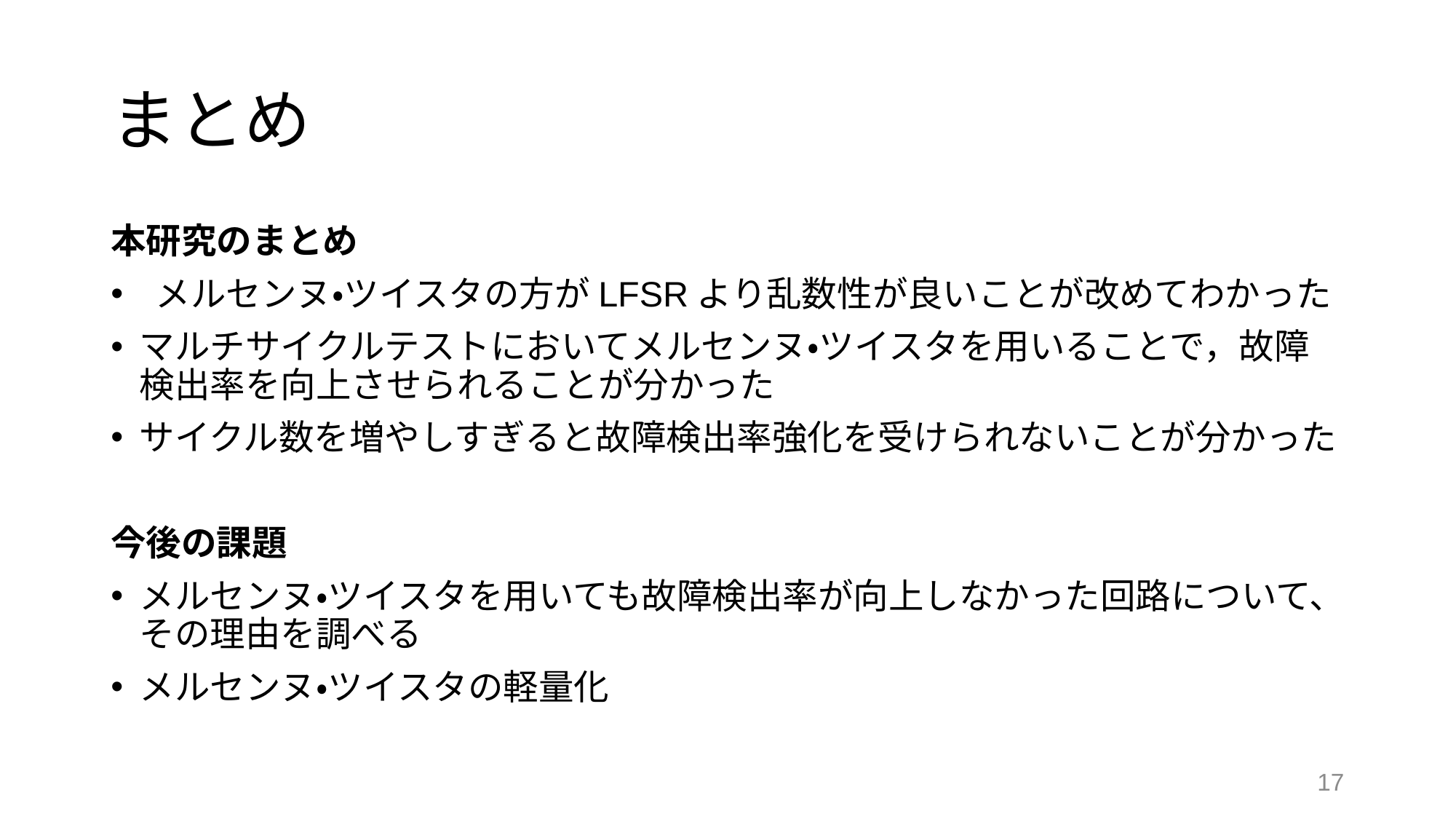

# まとめ
本研究のまとめ
 メルセンヌ・ツイスタの方がLFSRより乱数性が良いことが改めてわかった
マルチサイクルテストにおいてメルセンヌ・ツイスタを用いることで，故障検出率を向上させられることが分かった
サイクル数を増やしすぎると故障検出率強化を受けられないことが分かった

今後の課題
メルセンヌ・ツイスタを用いても故障検出率が向上しなかった回路について、その理由を調べる
メルセンヌ・ツイスタの軽量化

17